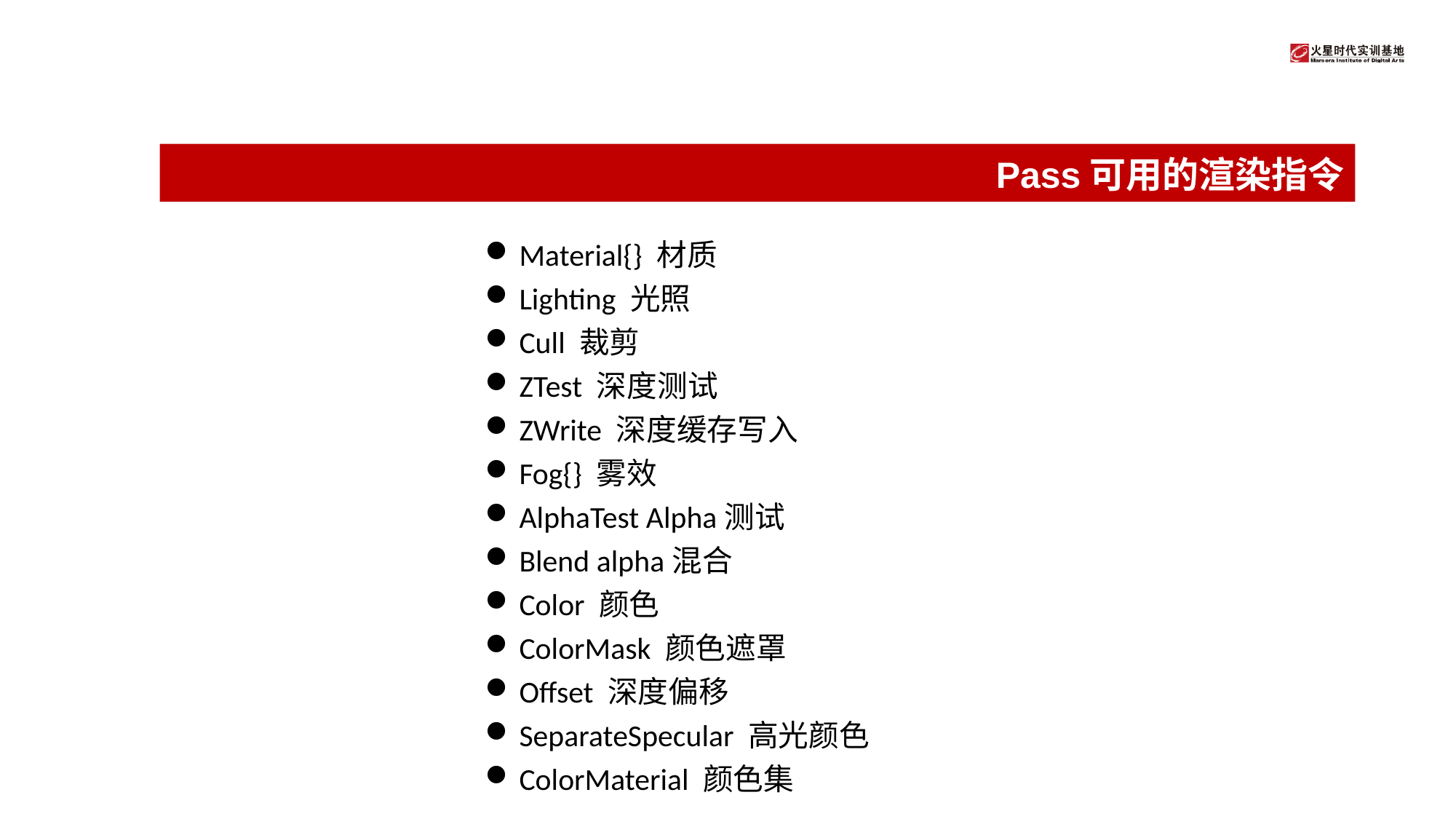

# Pass可用的渲染指令
Material{} 材质
Lighting 光照
Cull 裁剪
ZTest 深度测试
ZWrite 深度缓存写入
Fog{} 雾效
AlphaTest Alpha测试
Blend alpha混合
Color 颜色
ColorMask 颜色遮罩
Offset 深度偏移
SeparateSpecular 高光颜色
ColorMaterial 颜色集